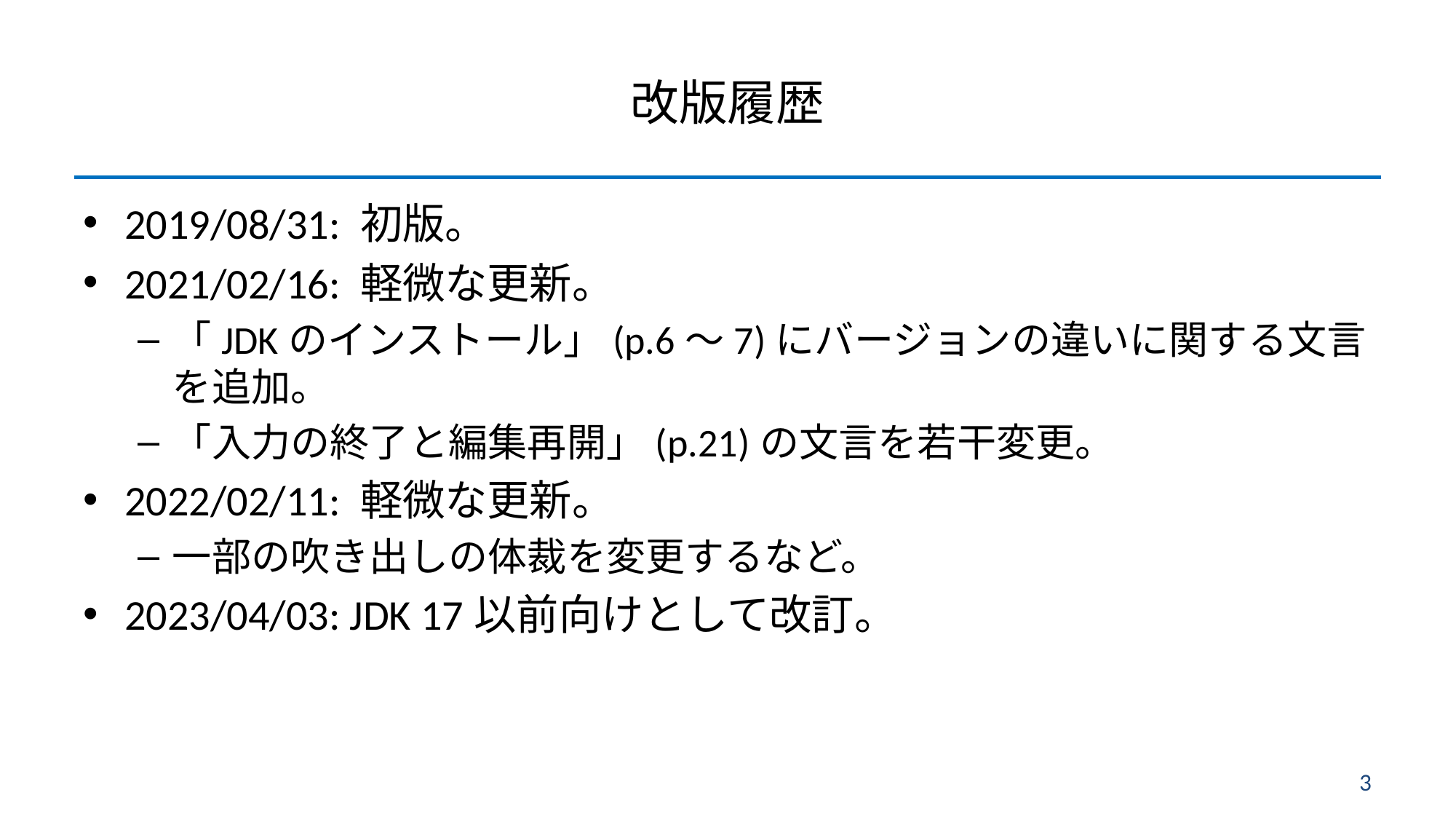

# 改版履歴
2019/08/31: 初版。
2021/02/16: 軽微な更新。
「JDKのインストール」(p.6～7)にバージョンの違いに関する文言を追加。
「入力の終了と編集再開」(p.21)の文言を若干変更。
2022/02/11: 軽微な更新。
一部の吹き出しの体裁を変更するなど。
2023/04/03: JDK 17以前向けとして改訂。
3